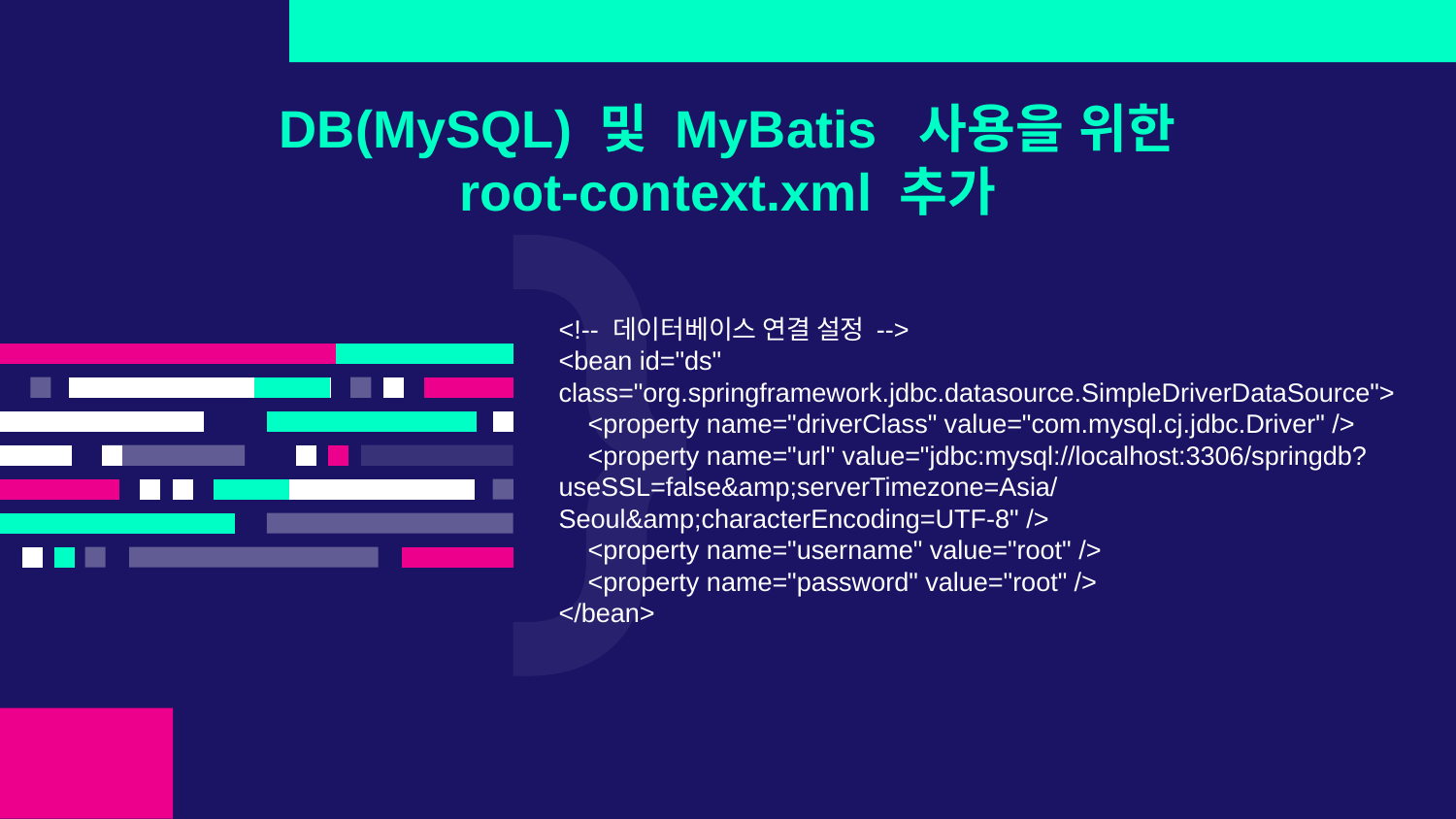

# DB(MySQL) 및 MyBatis  사용을 위한 root-context.xml 추가
<!-- 데이터베이스 연결 설정 -->
<bean id="ds" class="org.springframework.jdbc.datasource.SimpleDriverDataSource">
    <property name="driverClass" value="com.mysql.cj.jdbc.Driver" />
    <property name="url" value="jdbc:mysql://localhost:3306/springdb?useSSL=false&amp;serverTimezone=Asia/Seoul&amp;characterEncoding=UTF-8" />
    <property name="username" value="root" />
    <property name="password" value="root" />
</bean>